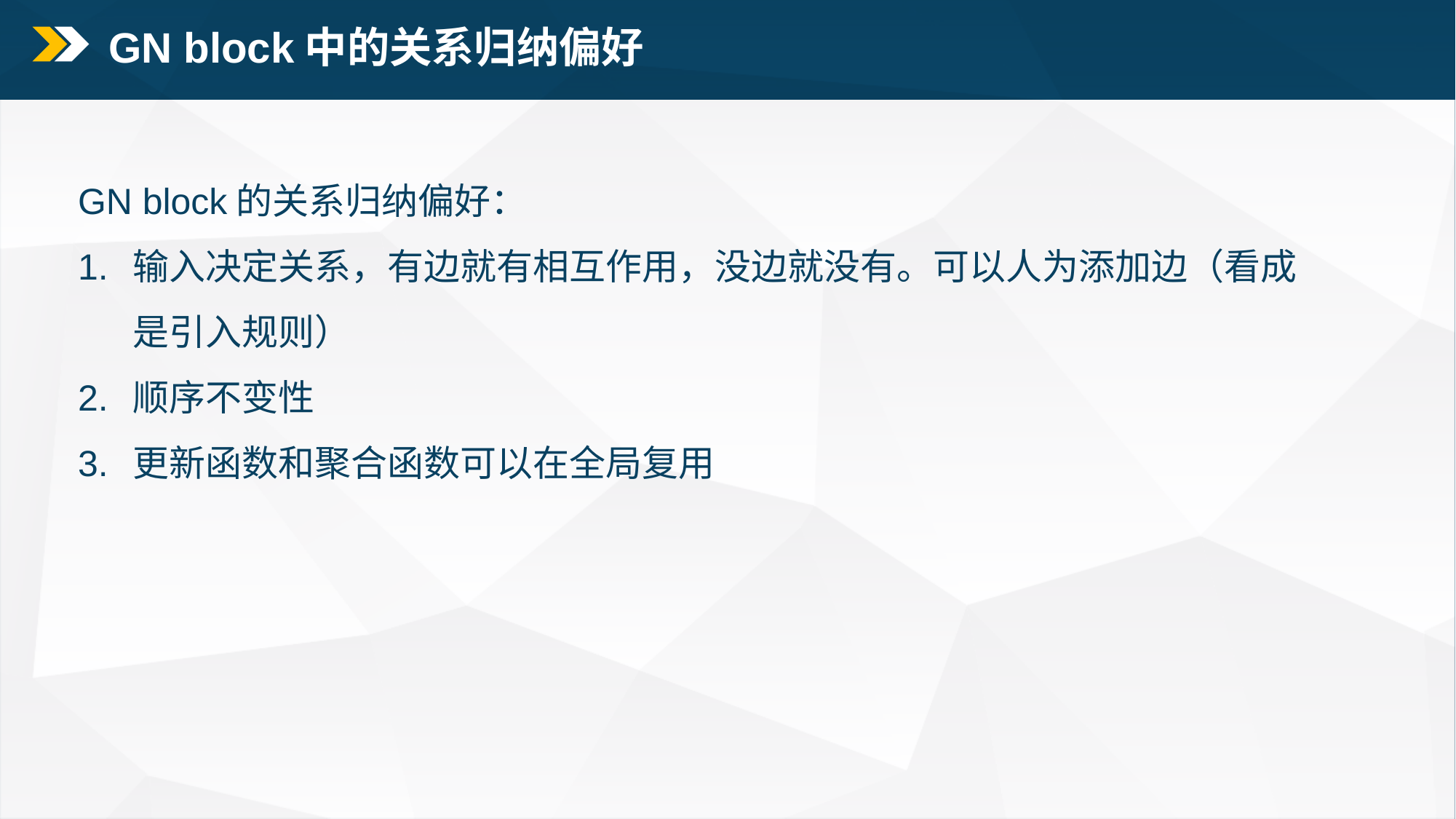

GN block中的关系归纳偏好

GN block的关系归纳偏好：
输入决定关系，有边就有相互作用，没边就没有。可以人为添加边（看成是引入规则）
顺序不变性
更新函数和聚合函数可以在全局复用